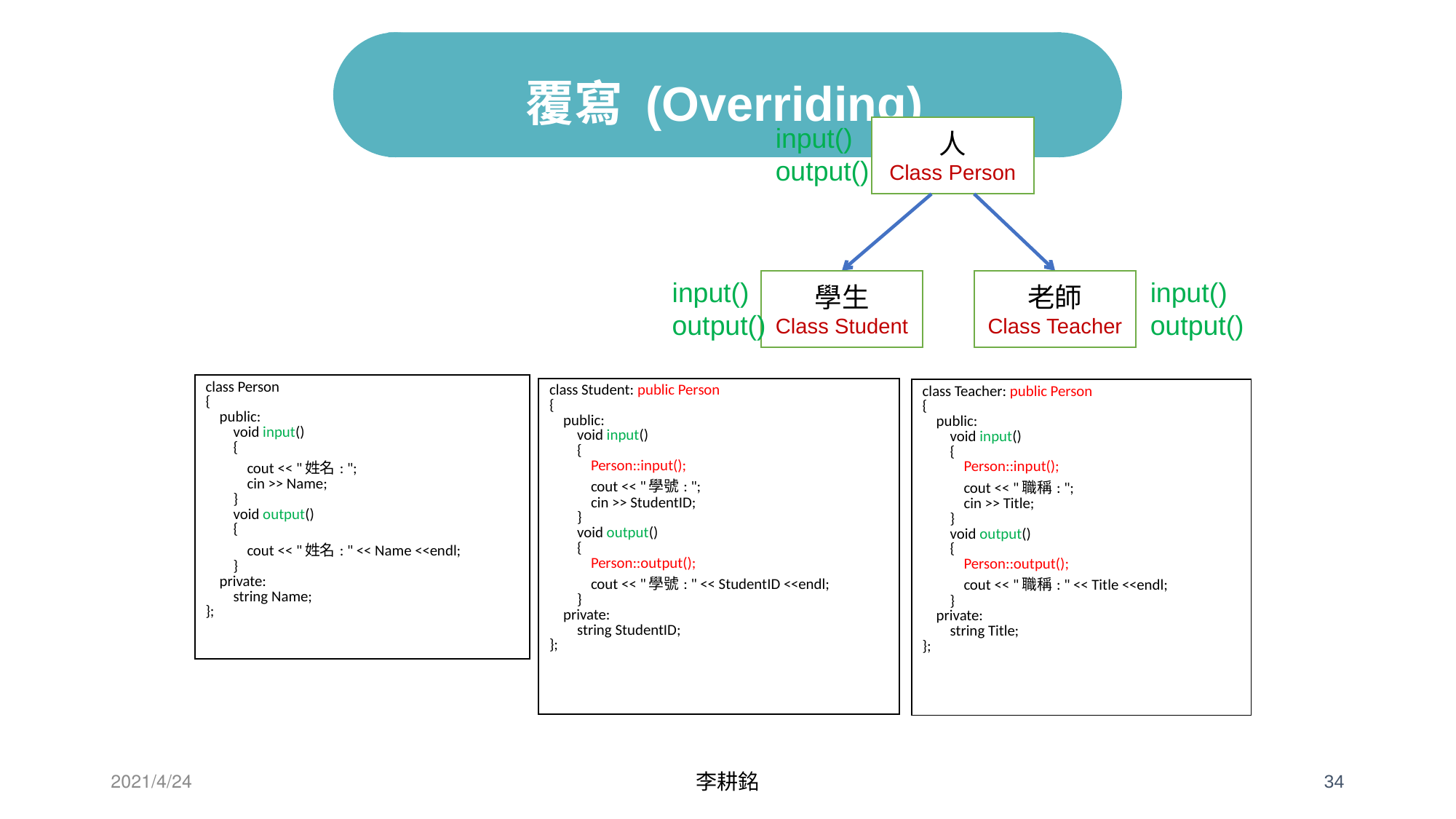

# 覆寫 (Overriding)
input()
output()
人
Class Person
input()
output()
input()
output()
學生
Class Student
老師
Class Teacher
| class Person { public: void input() { cout << "姓名: "; cin >> Name; } void output() { cout << "姓名: " << Name <<endl; } private: string Name; }; |
| --- |
| class Student: public Person { public: void input() { Person::input(); cout << "學號: "; cin >> StudentID; } void output() { Person::output(); cout << "學號: " << StudentID <<endl; } private: string StudentID; }; |
| --- |
| class Teacher: public Person { public: void input() { Person::input(); cout << "職稱: "; cin >> Title; } void output() { Person::output(); cout << "職稱: " << Title <<endl; } private: string Title; }; |
| --- |
2021/4/24
李耕銘
 34